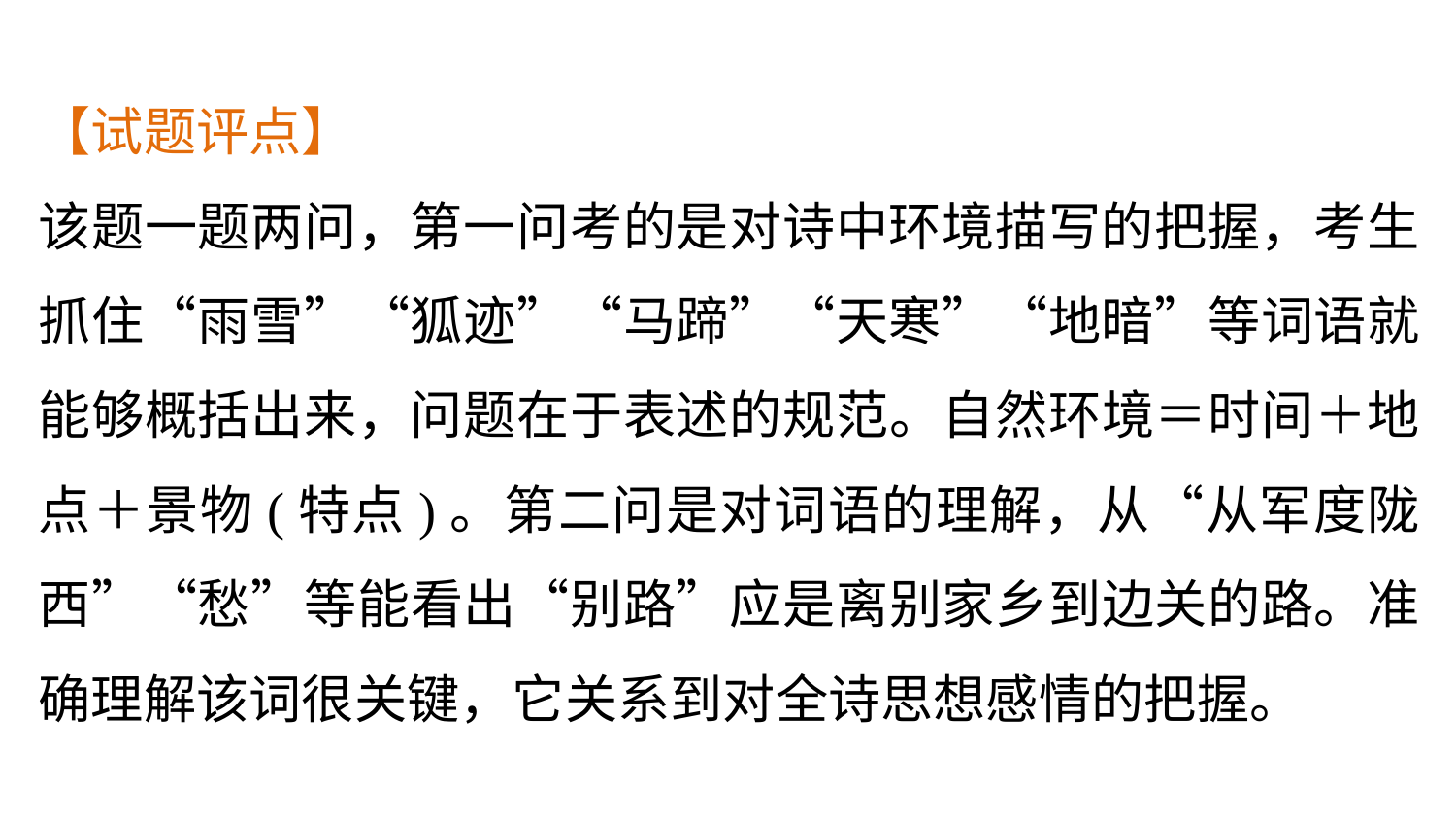

【试题评点】
该题一题两问，第一问考的是对诗中环境描写的把握，考生抓住“雨雪”“狐迹”“马蹄”“天寒”“地暗”等词语就能够概括出来，问题在于表述的规范。自然环境＝时间＋地点＋景物(特点)。第二问是对词语的理解，从“从军度陇西”“愁”等能看出“别路”应是离别家乡到边关的路。准确理解该词很关键，它关系到对全诗思想感情的把握。